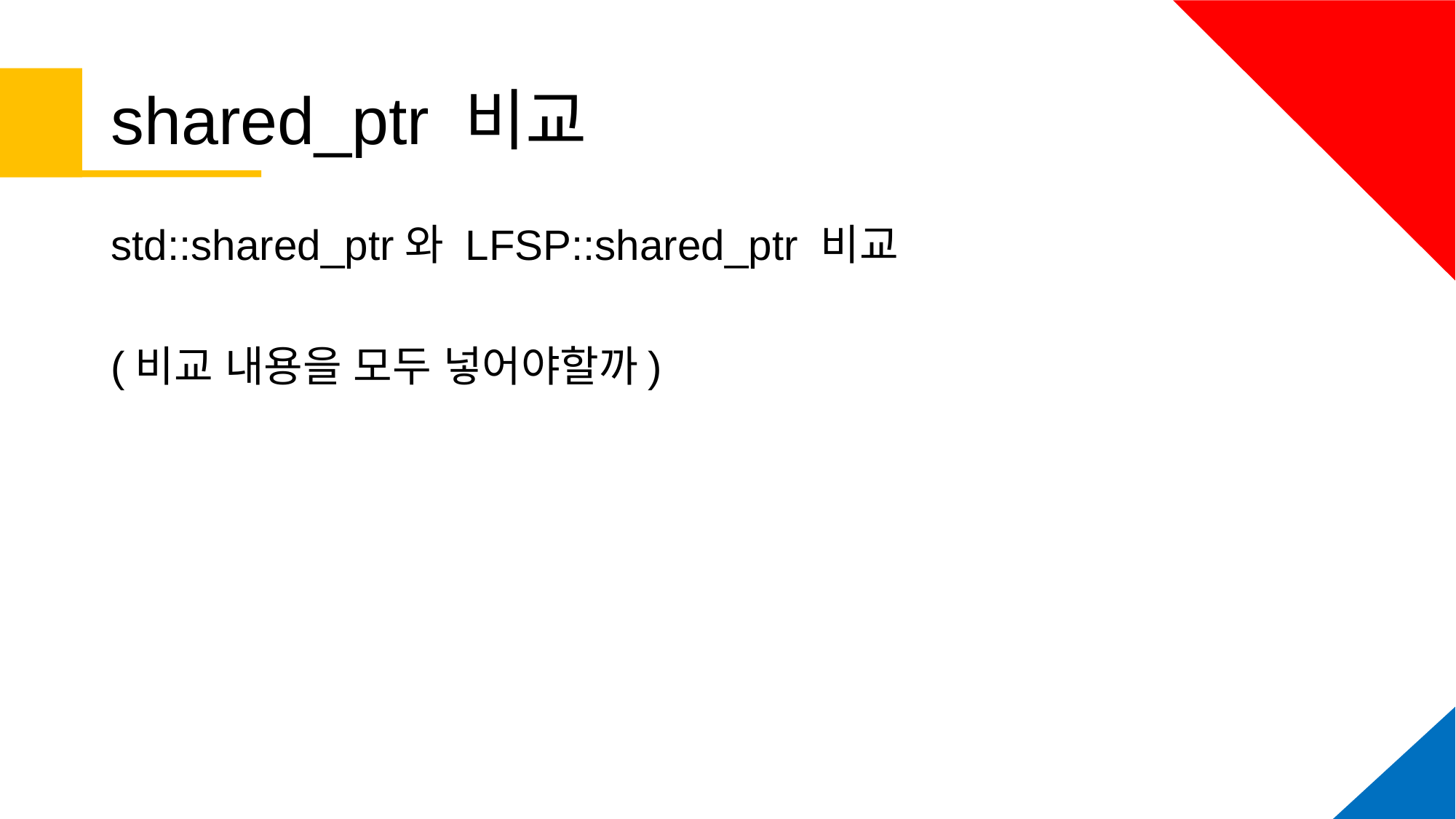

# shared_ptr 비교

std::shared_ptr와 LFSP::shared_ptr 비교

(비교 내용을 모두 넣어야할까)